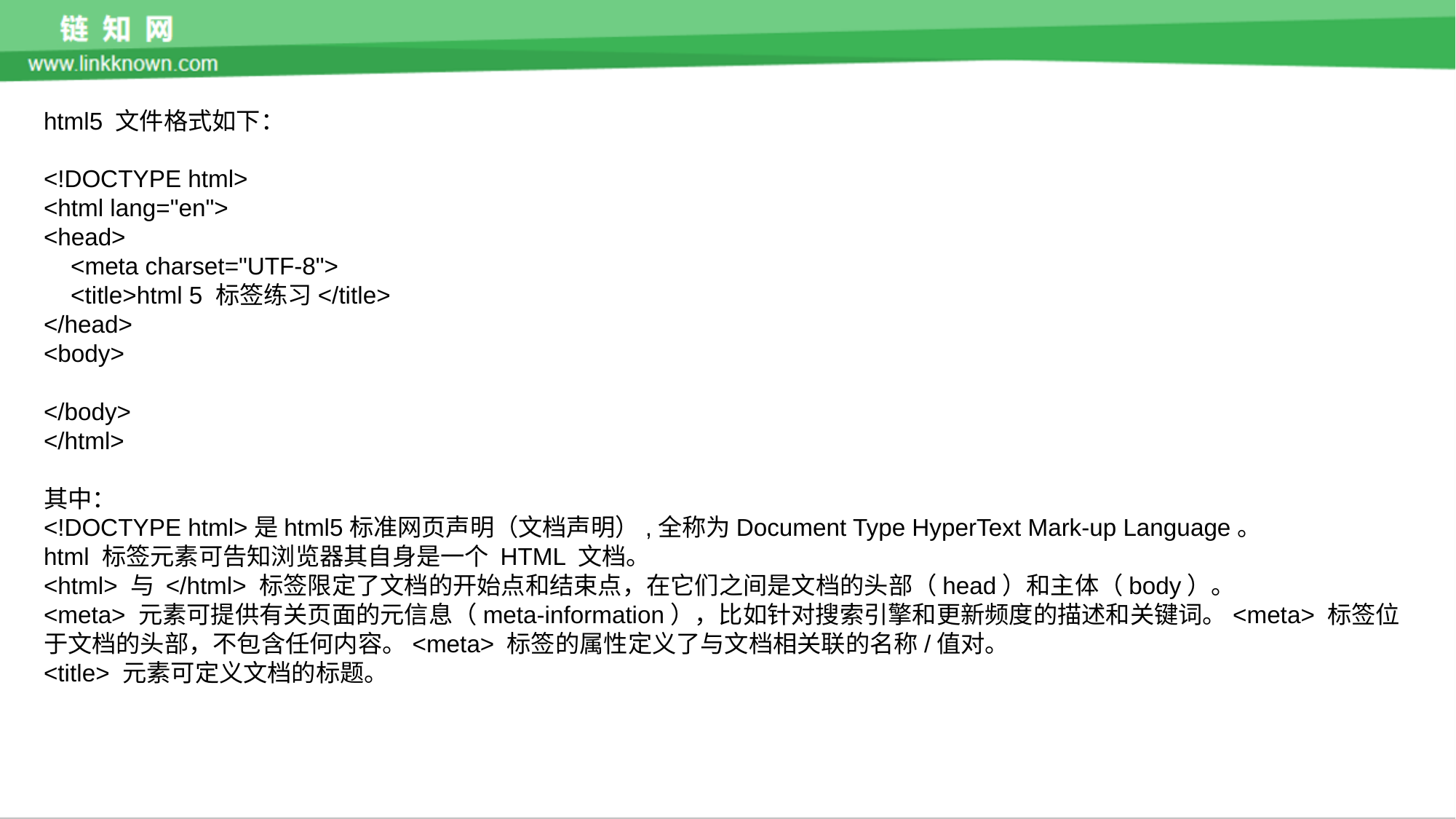

html5 文件格式如下：

<!DOCTYPE html>
<html lang="en">
<head>
    <meta charset="UTF-8">
    <title>html 5 标签练习</title>
</head>
<body>

</body>
</html>

其中：
<!DOCTYPE html>是html5标准网页声明（文档声明）,全称为Document Type HyperText Mark-up Language。
html 标签元素可告知浏览器其自身是一个 HTML 文档。
<html> 与 </html> 标签限定了文档的开始点和结束点，在它们之间是文档的头部（head）和主体（body）。
<meta> 元素可提供有关页面的元信息（meta-information），比如针对搜索引擎和更新频度的描述和关键词。<meta> 标签位于文档的头部，不包含任何内容。<meta> 标签的属性定义了与文档相关联的名称/值对。
<title> 元素可定义文档的标题。